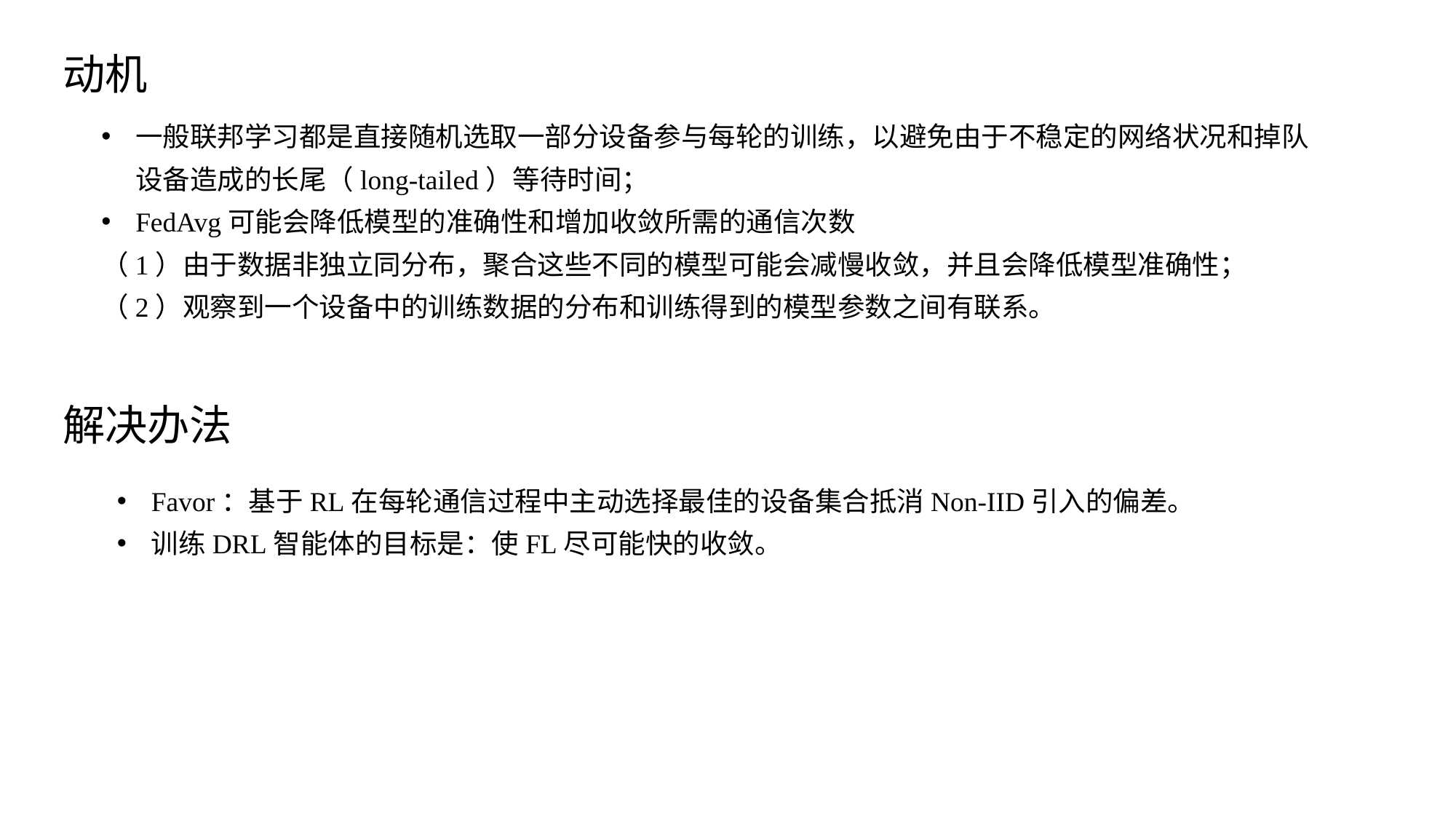

动机
一般联邦学习都是直接随机选取一部分设备参与每轮的训练，以避免由于不稳定的网络状况和掉队设备造成的长尾（long-tailed）等待时间；
FedAvg可能会降低模型的准确性和增加收敛所需的通信次数
（1）由于数据非独立同分布，聚合这些不同的模型可能会减慢收敛，并且会降低模型准确性；
（2）观察到一个设备中的训练数据的分布和训练得到的模型参数之间有联系。

解决办法
Favor：基于RL在每轮通信过程中主动选择最佳的设备集合抵消Non-IID引入的偏差。
训练DRL智能体的目标是：使FL尽可能快的收敛。